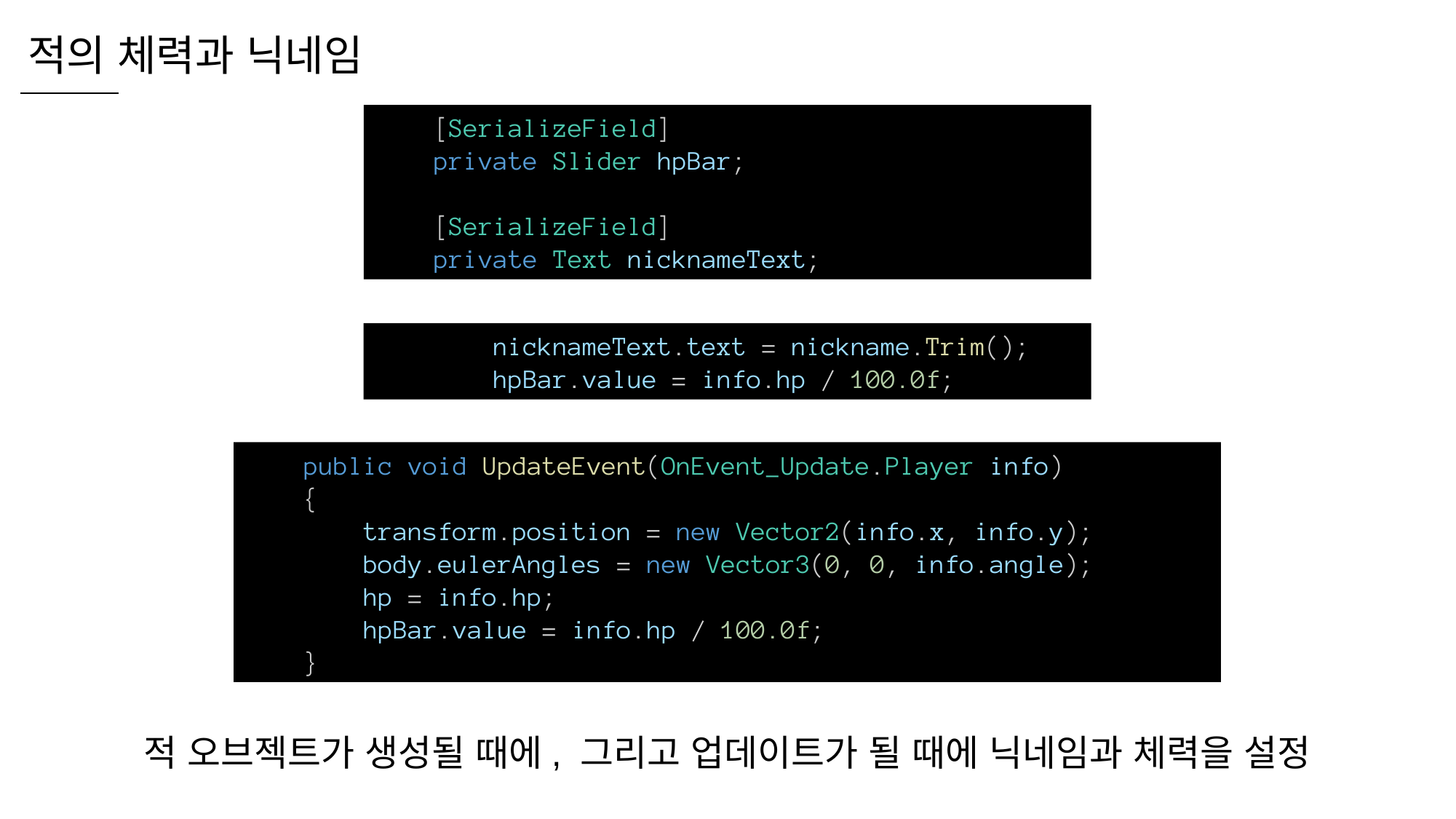

적의 체력과 닉네임
    [SerializeField]
    private Slider hpBar;
    [SerializeField]
    private Text nicknameText;
        nicknameText.text = nickname.Trim();
        hpBar.value = info.hp / 100.0f;
    public void UpdateEvent(OnEvent_Update.Player info)
    {
        transform.position = new Vector2(info.x, info.y);
        body.eulerAngles = new Vector3(0, 0, info.angle);
        hp = info.hp;
        hpBar.value = info.hp / 100.0f;
    }
적 오브젝트가 생성될 때에, 그리고 업데이트가 될 때에 닉네임과 체력을 설정